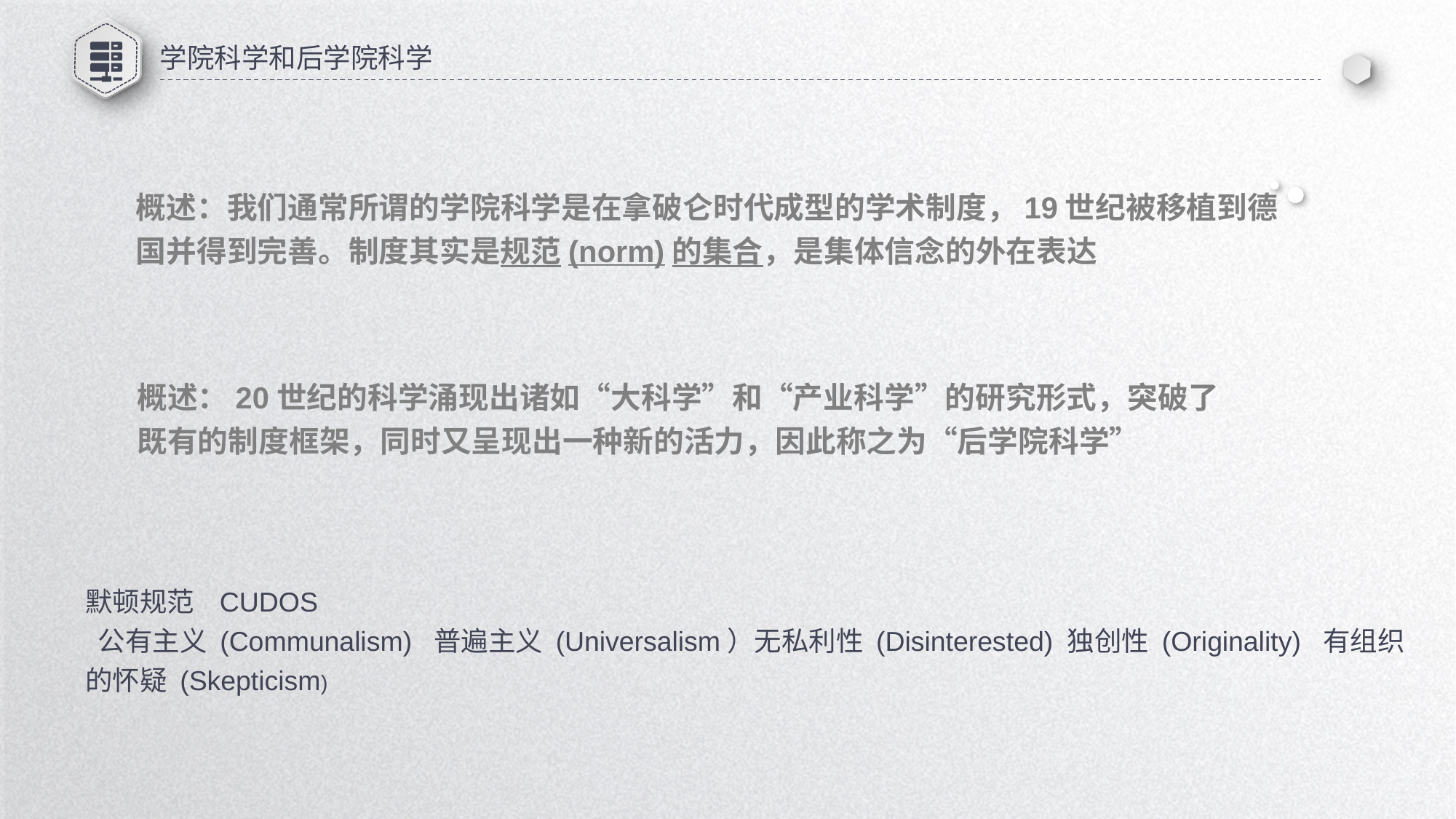

学院科学和后学院科学

概述：我们通常所谓的学院科学是在拿破仑时代成型的学术制度，19世纪被移植到德国并得到完善。制度其实是规范(norm)的集合，是集体信念的外在表达

概述：20世纪的科学涌现出诸如“大科学”和“产业科学”的研究形式，突破了既有的制度框架，同时又呈现出一种新的活力，因此称之为“后学院科学”
默顿规范   CUDOS
 公有主义 (Communalism)  普遍主义 (Universalism）无私利性 (Disinterested) 独创性 (Originality)  有组织的怀疑 (Skepticism)